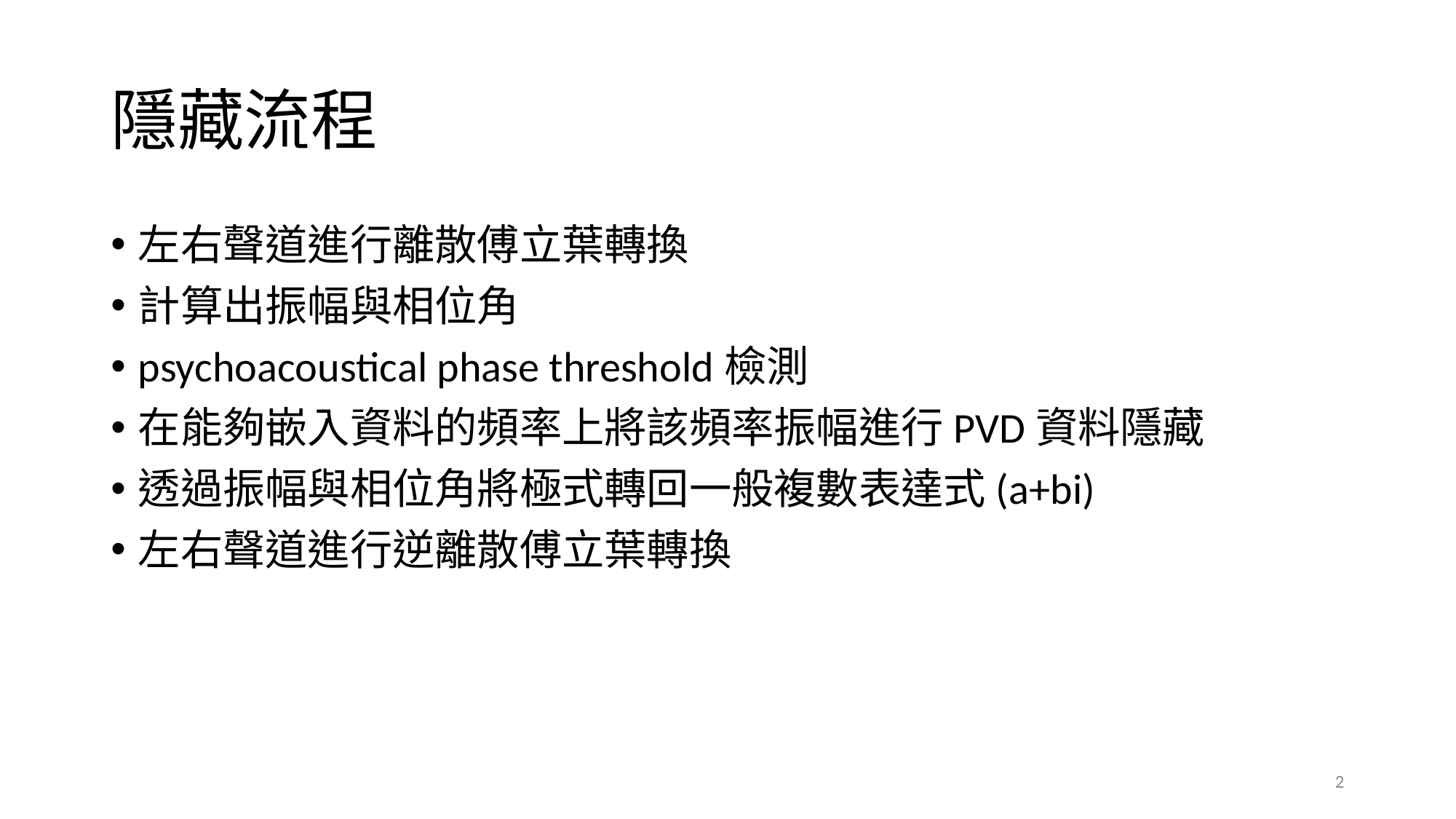

# 隱藏流程
左右聲道進行離散傅立葉轉換
計算出振幅與相位角
psychoacoustical phase threshold檢測
在能夠嵌入資料的頻率上將該頻率振幅進行PVD資料隱藏
透過振幅與相位角將極式轉回一般複數表達式(a+bi)
左右聲道進行逆離散傅立葉轉換
2